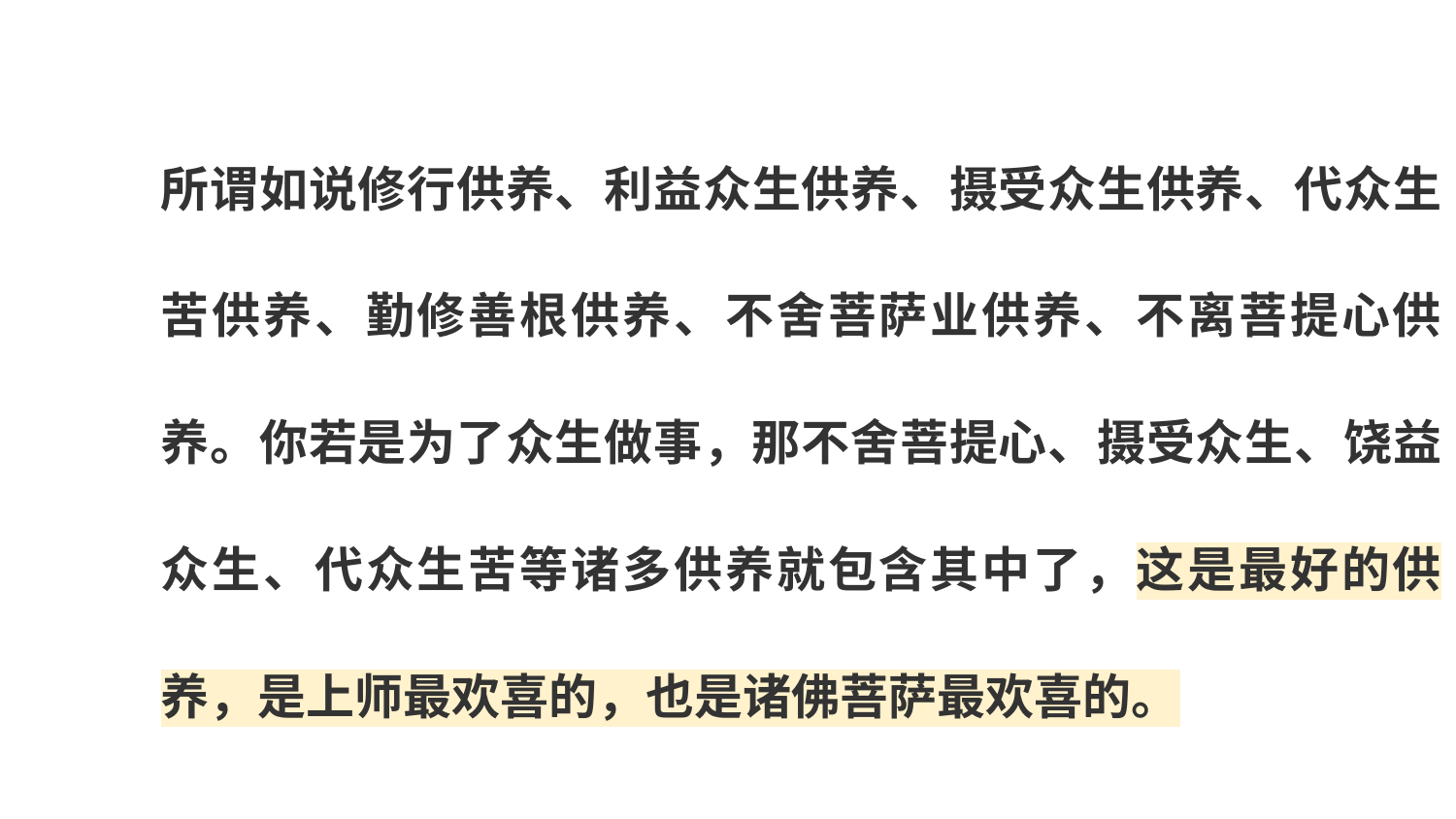

所谓如说修行供养、利益众生供养、摄受众生供养、代众生苦供养、勤修善根供养、不舍菩萨业供养、不离菩提心供养。你若是为了众生做事，那不舍菩提心、摄受众生、饶益众生、代众生苦等诸多供养就包含其中了，这是最好的供养，是上师最欢喜的，也是诸佛菩萨最欢喜的。